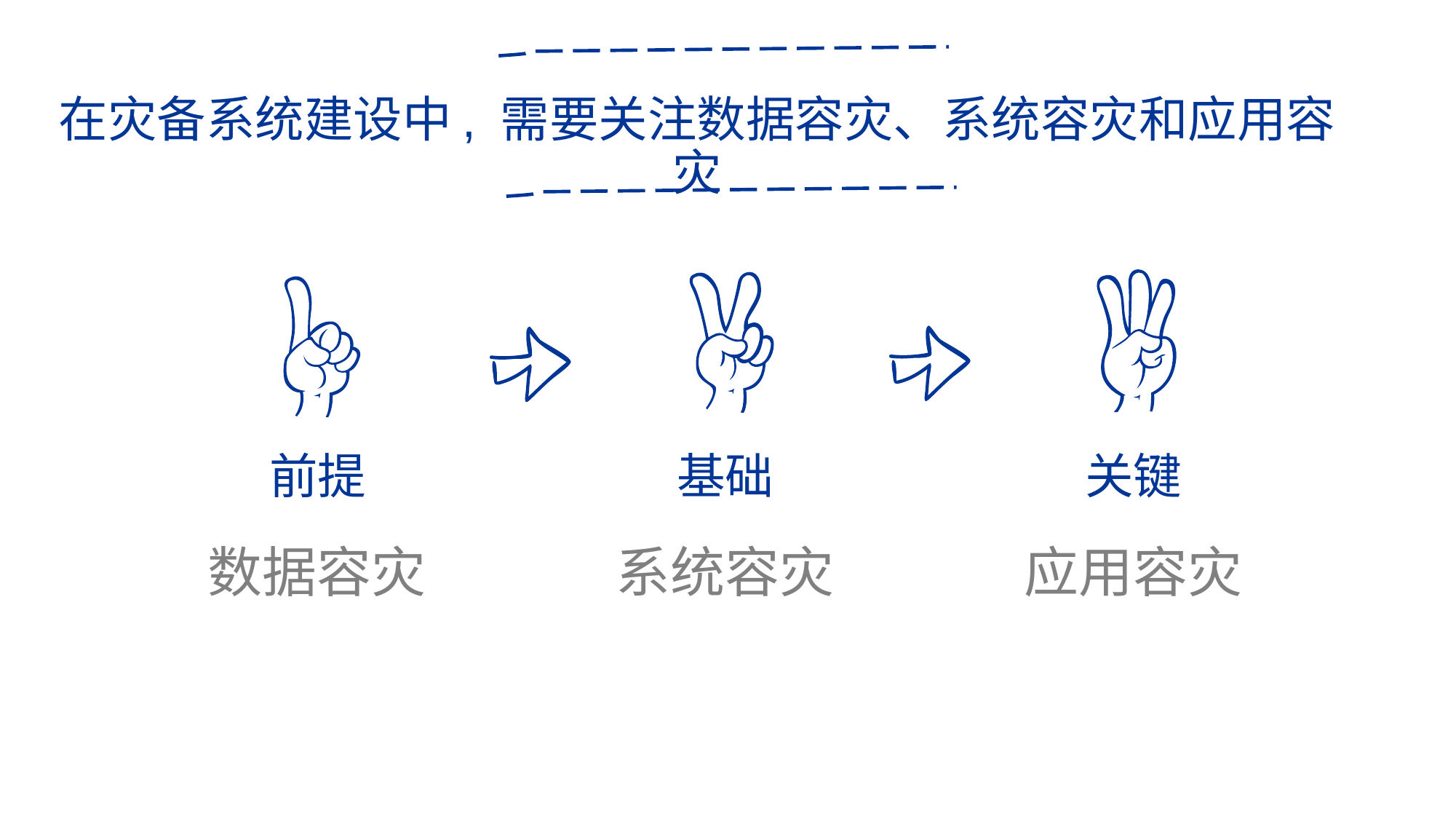

在灾备系统建设中, 需要关注数据容灾、系统容灾和应用容灾

前提
基础
关键
数据容灾
系统容灾
应用容灾